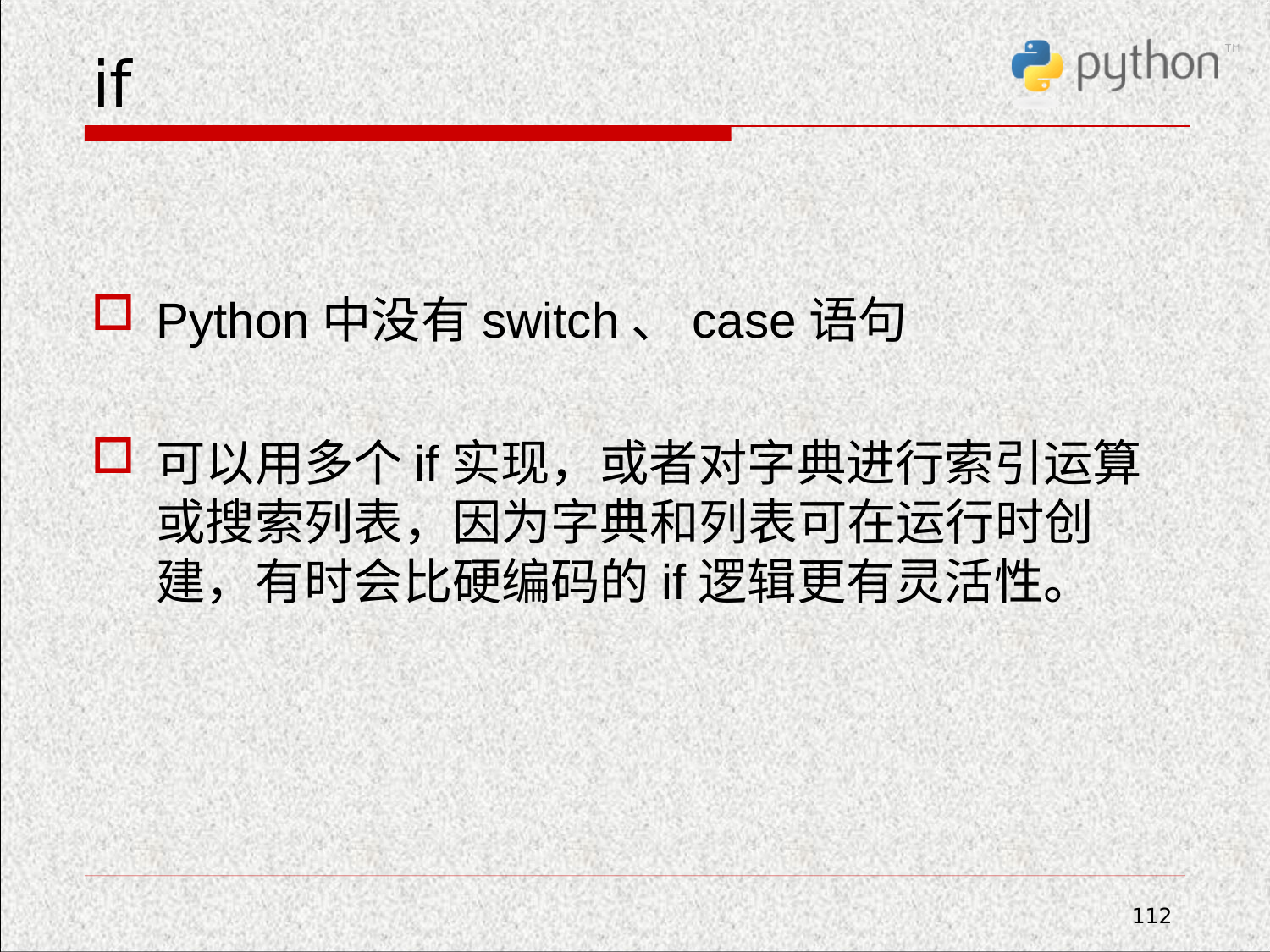

# if

Python中没有switch、case语句

可以用多个if实现，或者对字典进行索引运算或搜索列表，因为字典和列表可在运行时创建，有时会比硬编码的if逻辑更有灵活性。

112